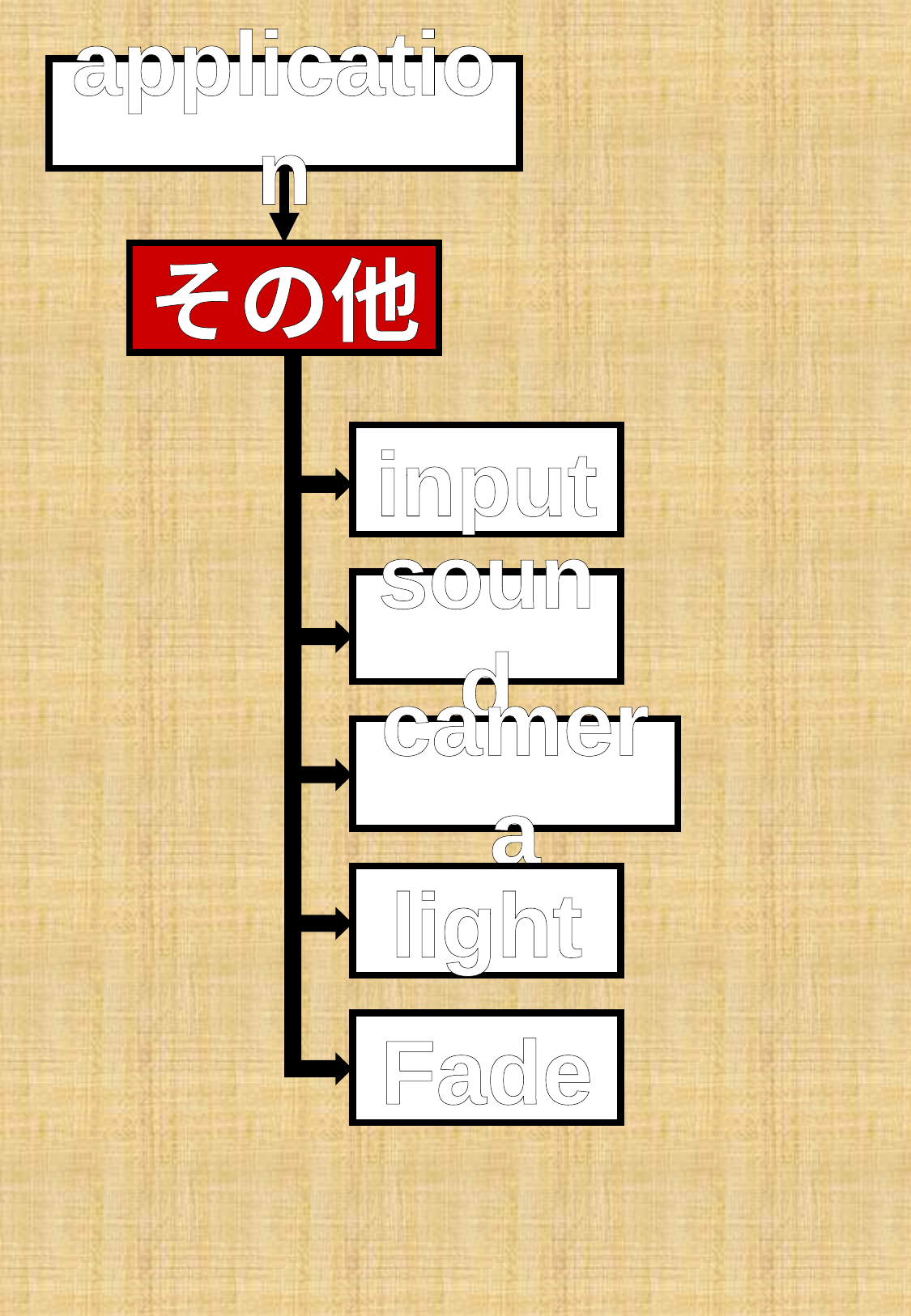

application
その他

input

sound

camera
light
Fade